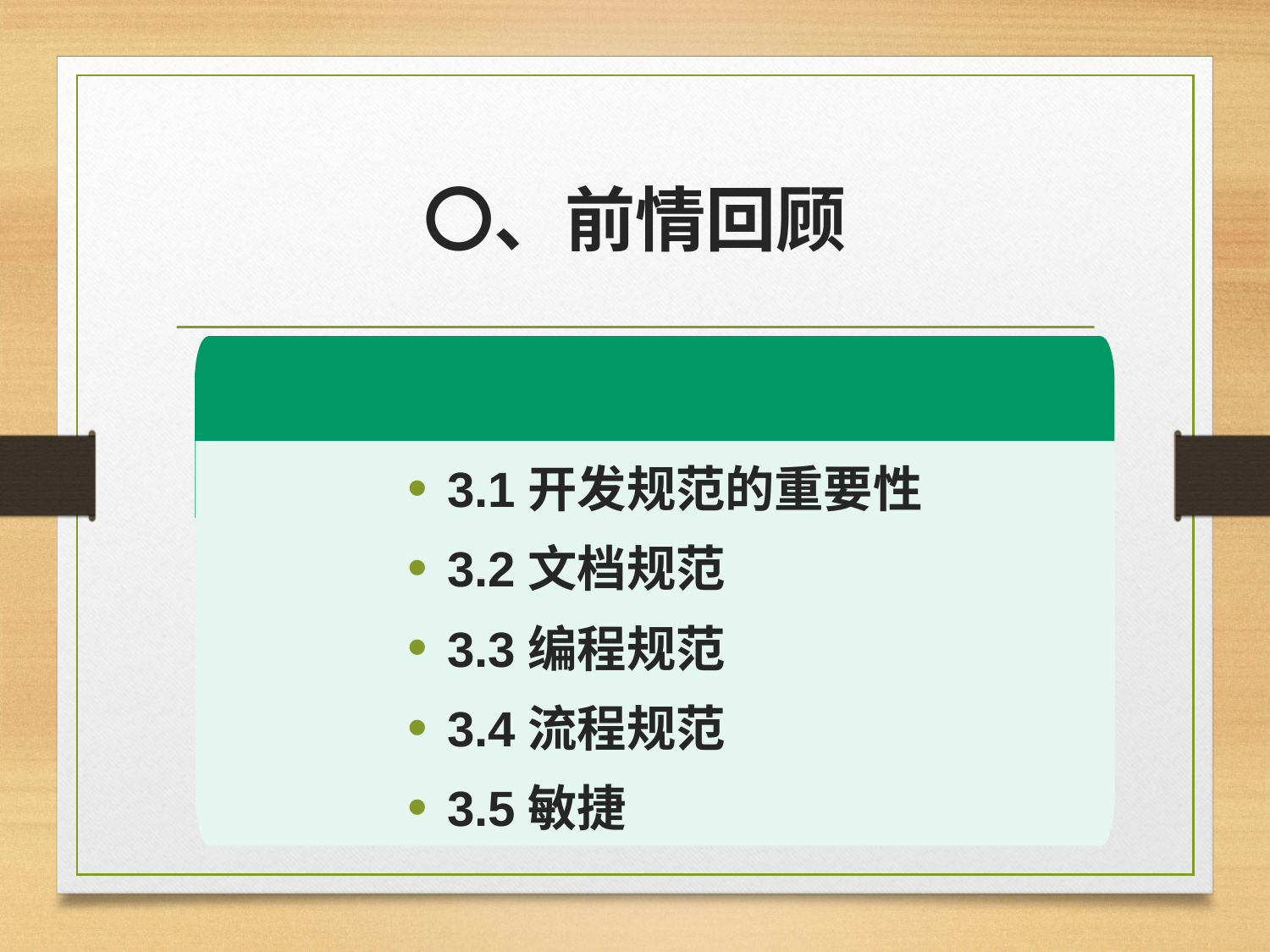

# 〇、前情回顾

3.1开发规范的重要性
3.2文档规范
3.3编程规范
3.4流程规范
3.5敏捷